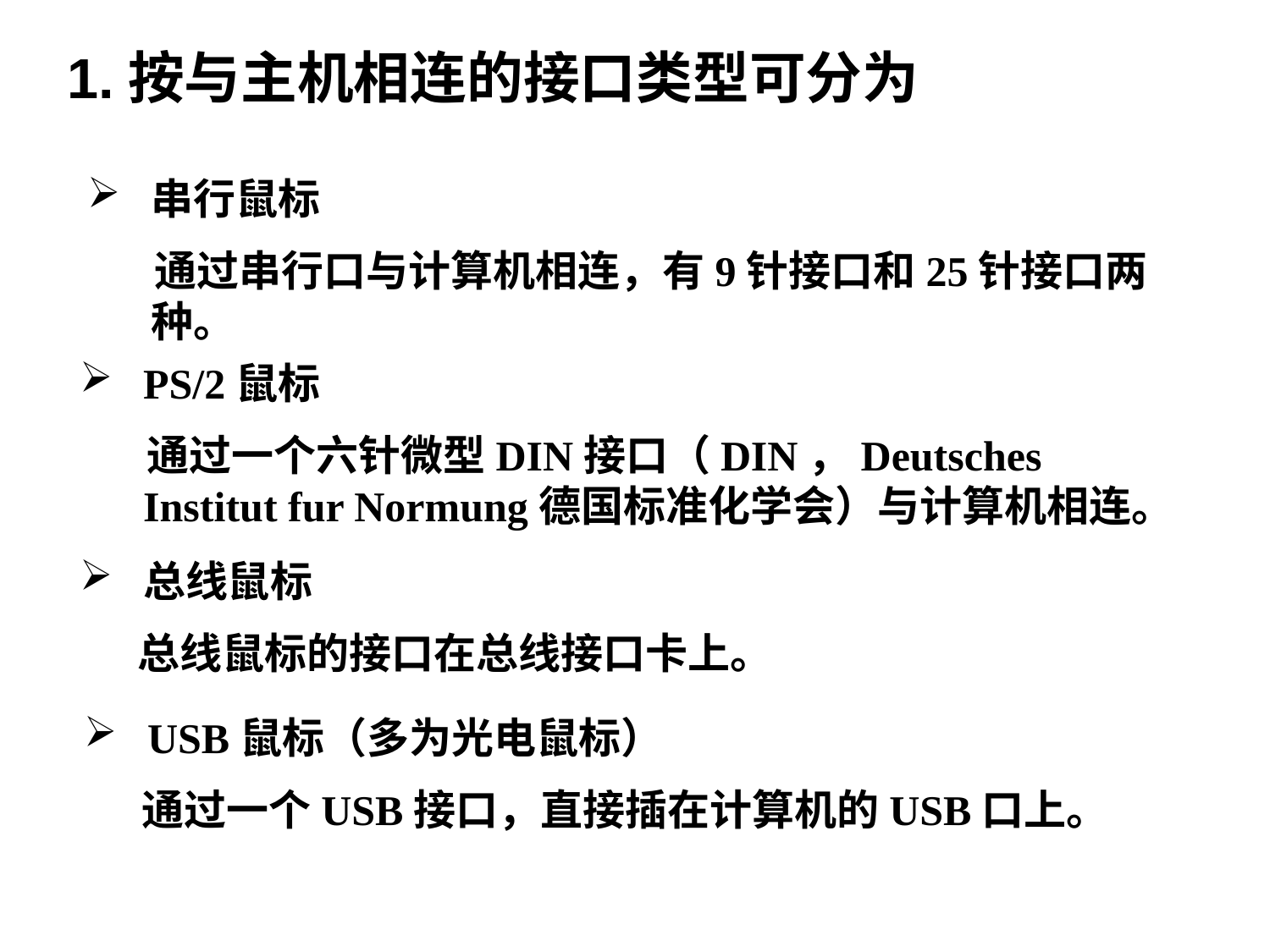

1.按与主机相连的接口类型可分为
串行鼠标
      通过串行口与计算机相连，有9针接口和25针接口两种。
PS/2鼠标
      通过一个六针微型DIN接口（DIN，Deutsches Institut fur Normung德国标准化学会）与计算机相连。
总线鼠标
     总线鼠标的接口在总线接口卡上。
USB鼠标（多为光电鼠标）
     通过一个USB接口，直接插在计算机的USB口上。
208